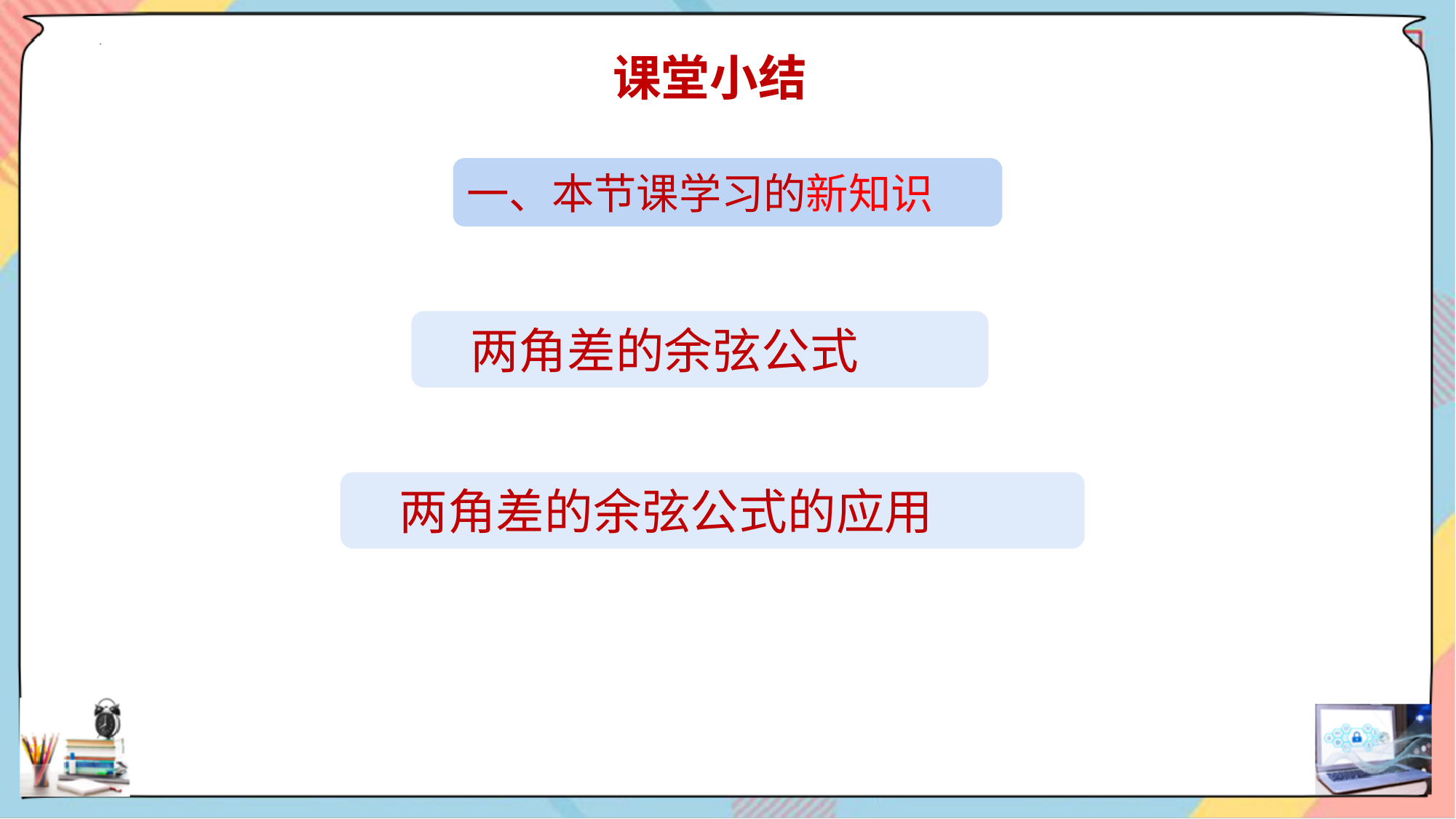

课堂小结
一、本节课学习的新知识
   两角差的余弦公式
   两角差的余弦公式的应用